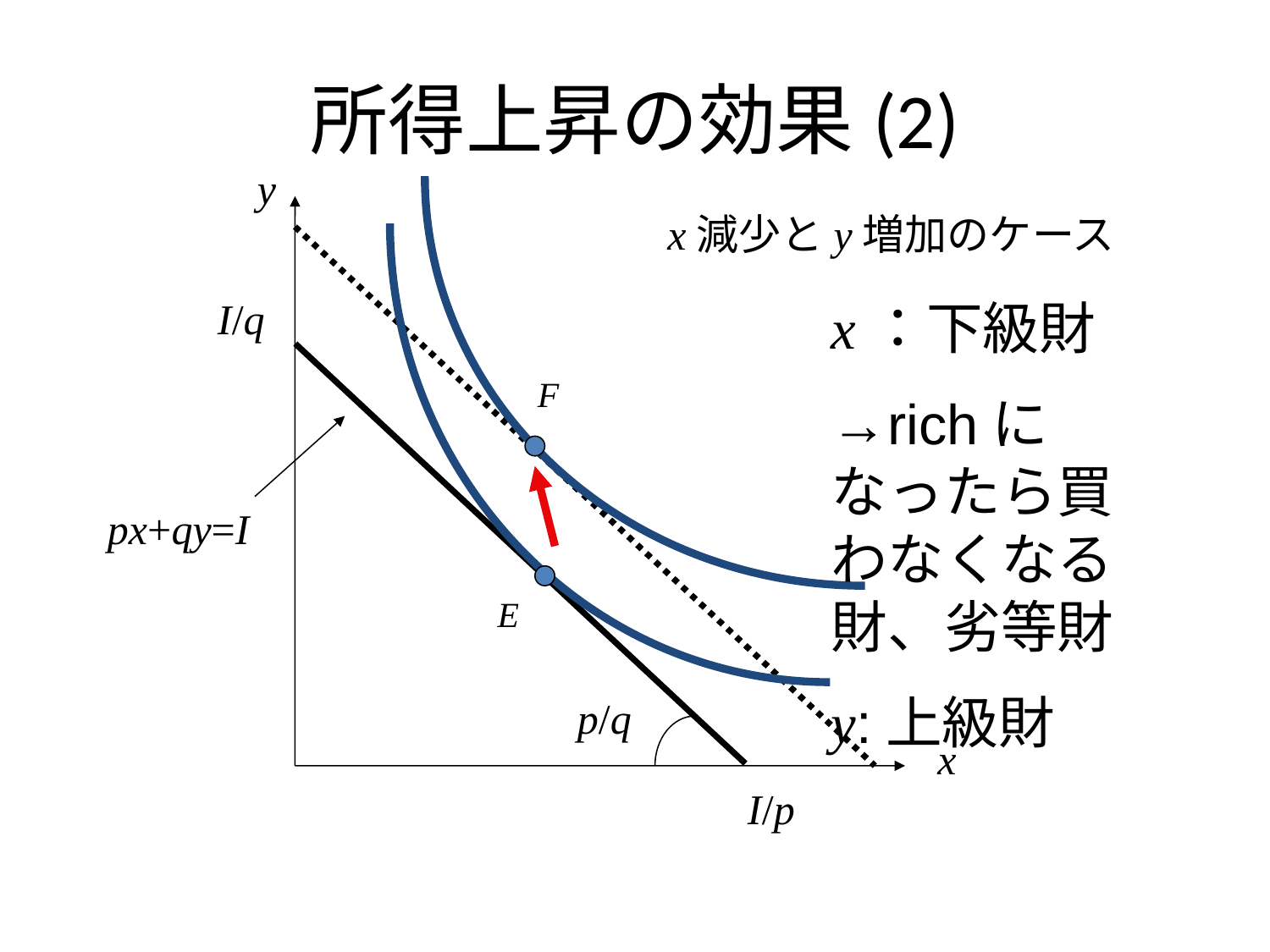

# 所得上昇の効果(2)
y

x減少とy増加のケース

I/q
x：下級財
→richになったら買わなくなる財、劣等財
y:上級財

F

px+qy=I

E
p/q

x

I/p